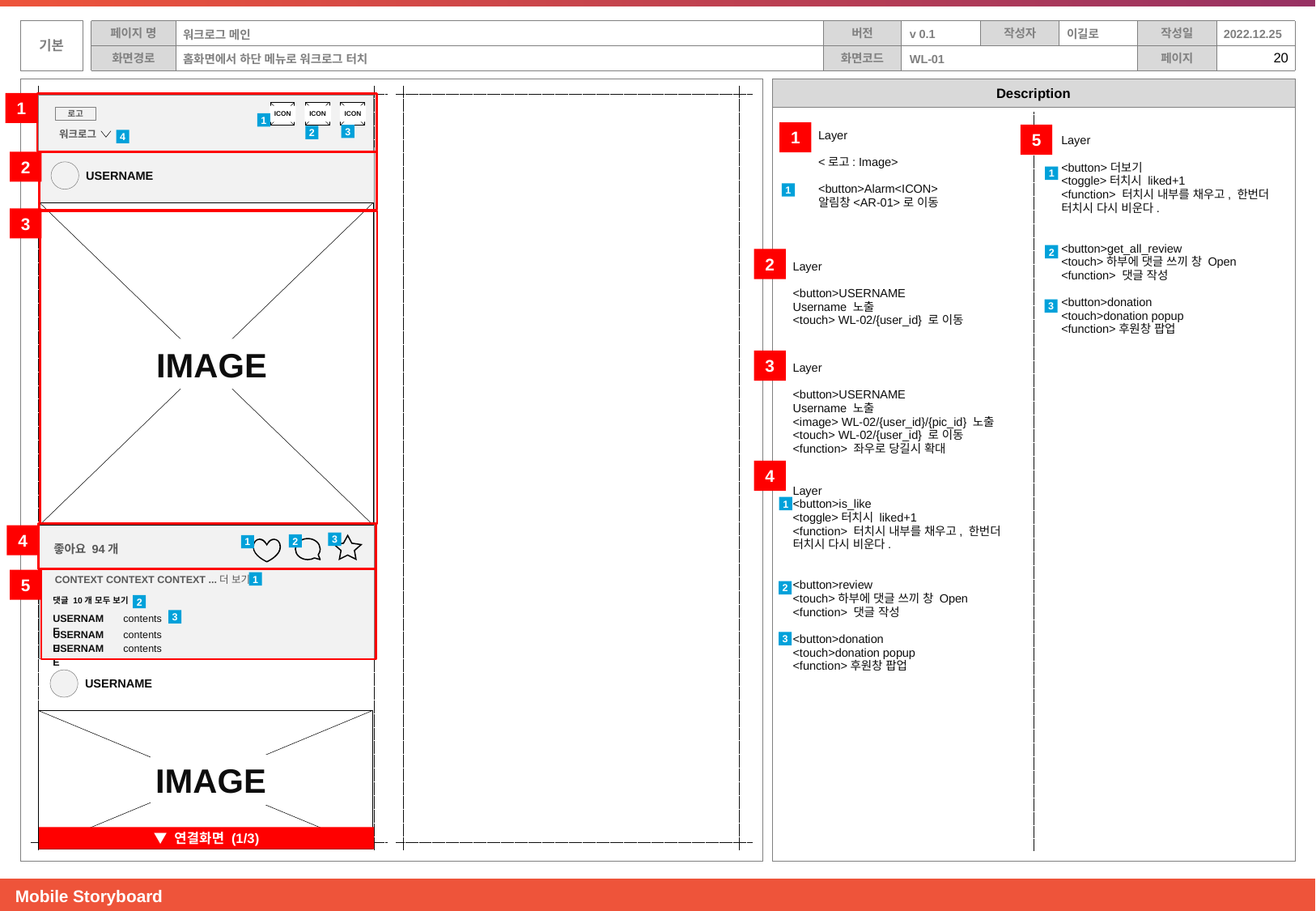

이길로
v 0.1
2022.12.25
워크로그 메인
홈화면에서 하단 메뉴로 워크로그 터치
WL-01
1

ICON

ICON

ICON
로고
1
1
5
3
워크로그
2
Layer

<로고: Image>

<button>Alarm<ICON>
알림창<AR-01>로 이동

4
Layer

<button>더보기
<toggle>터치시 liked+1
<function> 터치시 내부를 채우고, 한번더 터치시 다시 비운다.

<button>get_all_review
<touch>하부에 댓글 쓰끼 창 Open
<function> 댓글 작성

<button>donation
<touch>donation popup
<function>후원창 팝업

2

1
USERNAME
1

IMAGE
3

2
2
Layer

<button>USERNAME
Username 노출
<touch> WL-02/{user_id} 로 이동

3
3
Layer

<button>USERNAME
Username 노출
<image> WL-02/{user_id}/{pic_id} 노출
<touch> WL-02/{user_id} 로 이동
<function> 좌우로 당길시 확대

4
Layer
<button>is_like
<toggle>터치시 liked+1
<function> 터치시 내부를 채우고, 한번더 터치시 다시 비운다.

<button>review
<touch>하부에 댓글 쓰끼 창 Open
<function> 댓글 작성

<button>donation
<touch>donation popup
<function>후원창 팝업
1

4
3
2
1

좋아요 94개
CONTEXT CONTEXT CONTEXT ...더 보기

5
1
2
댓글 10개 모두 보기
2
3
USERNAME
contents
USERNAME
contents
3
USERNAME
contents

USERNAME

IMAGE
▼ 연결화면 (1/3)